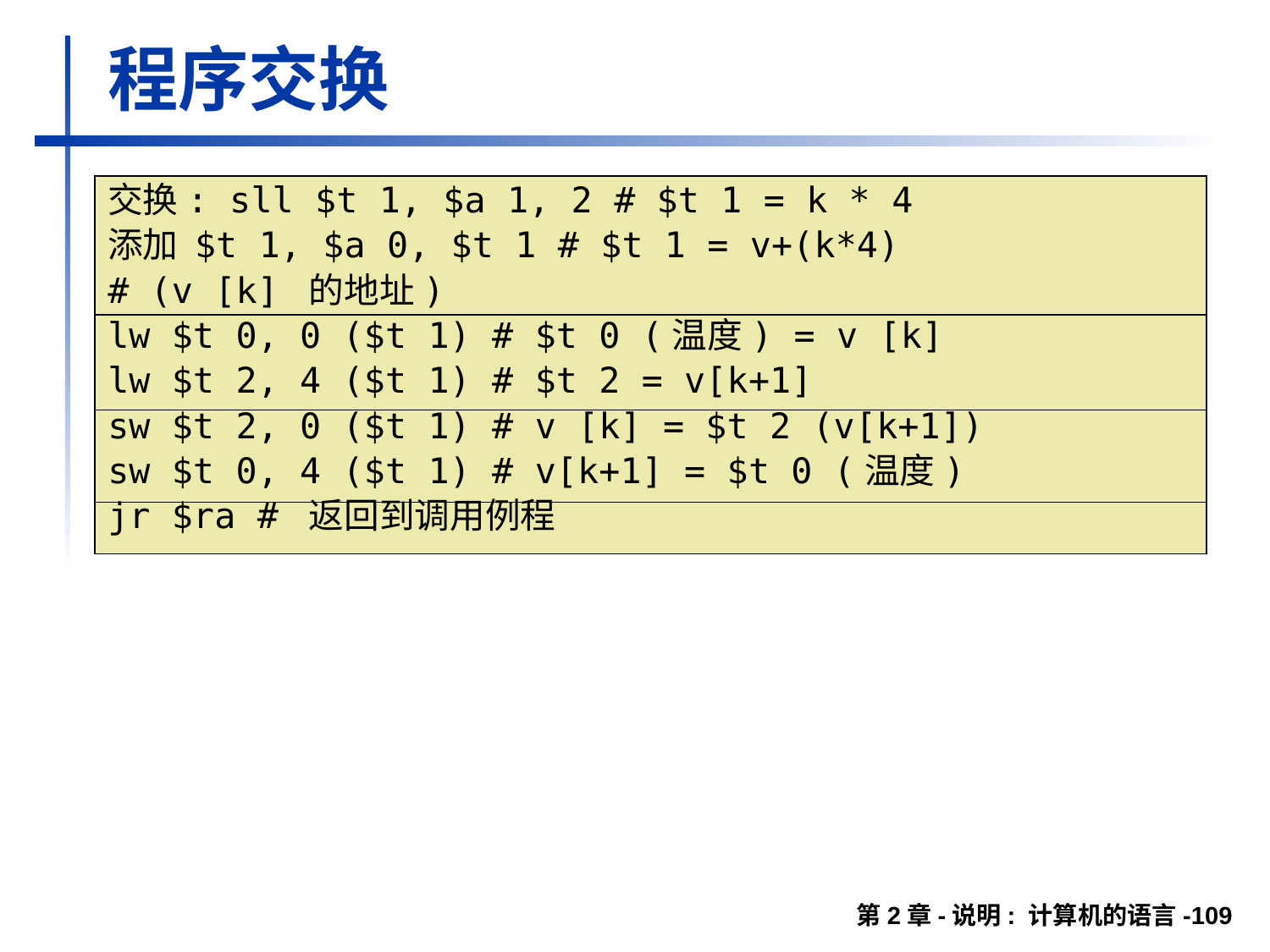

# 程序交换

交换: sll $t 1, $a 1, 2 # $t 1 = k * 4
添加 $t 1, $a 0, $t 1 # $t 1 = v+(k*4)
# (v [k] 的地址)
lw $t 0, 0 ($t 1) # $t 0 (温度) = v [k]
lw $t 2, 4 ($t 1) # $t 2 = v[k+1]
sw $t 2, 0 ($t 1) # v [k] = $t 2 (v[k+1])
sw $t 0, 4 ($t 1) # v[k+1] = $t 0 (温度)
jr $ra # 返回到调用例程

第2章-说明: 计算机的语言-109